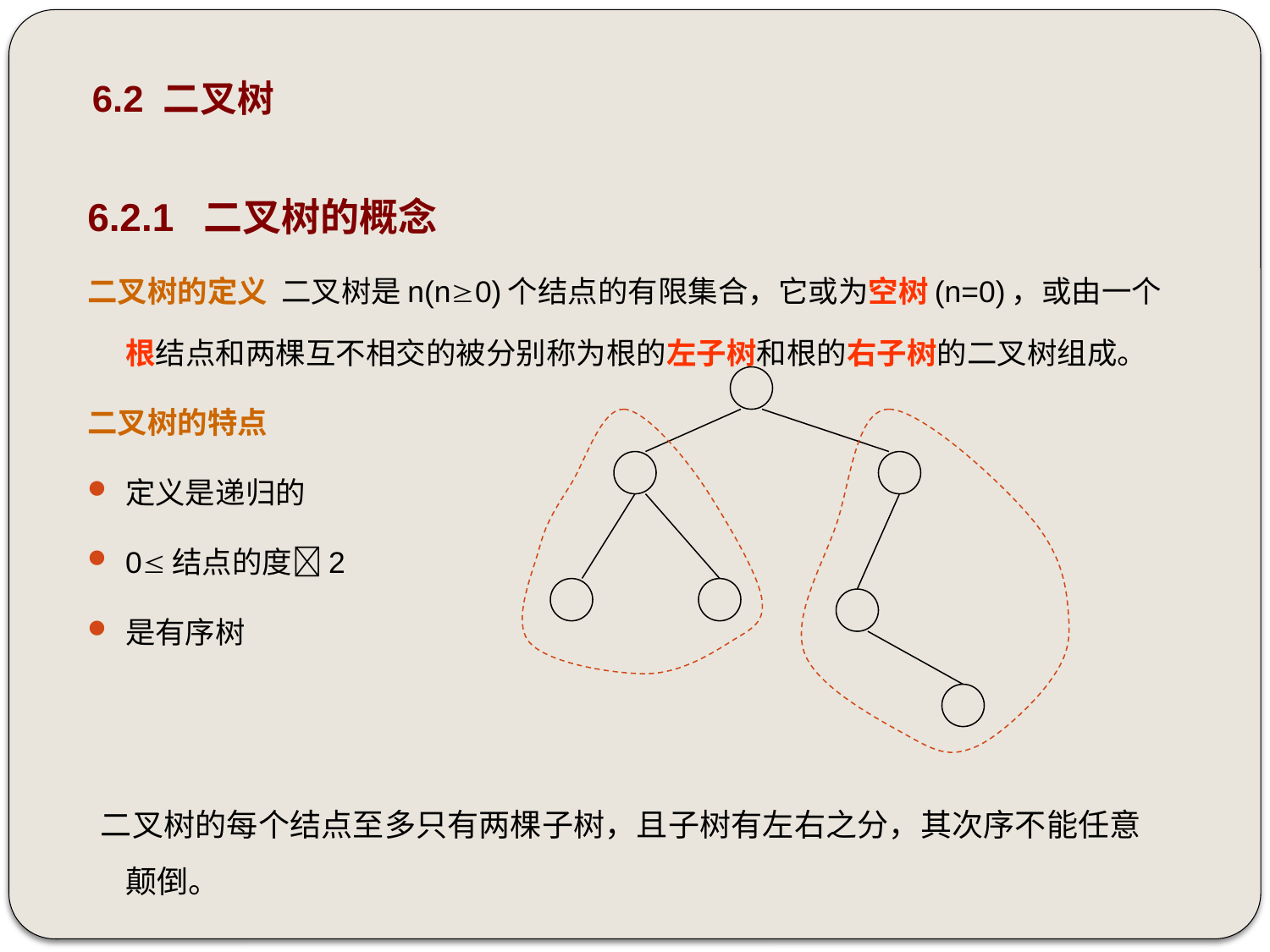

# 6.2 二叉树
6.2.1  二叉树的概念
二叉树的定义  二叉树是n(n≥0)个结点的有限集合，它或为空树(n=0)，或由一个根结点和两棵互不相交的被分别称为根的左子树和根的右子树的二叉树组成。
二叉树的特点
定义是递归的
0≤结点的度≤2
是有序树

 二叉树的每个结点至多只有两棵子树，且子树有左右之分，其次序不能任意颠倒。